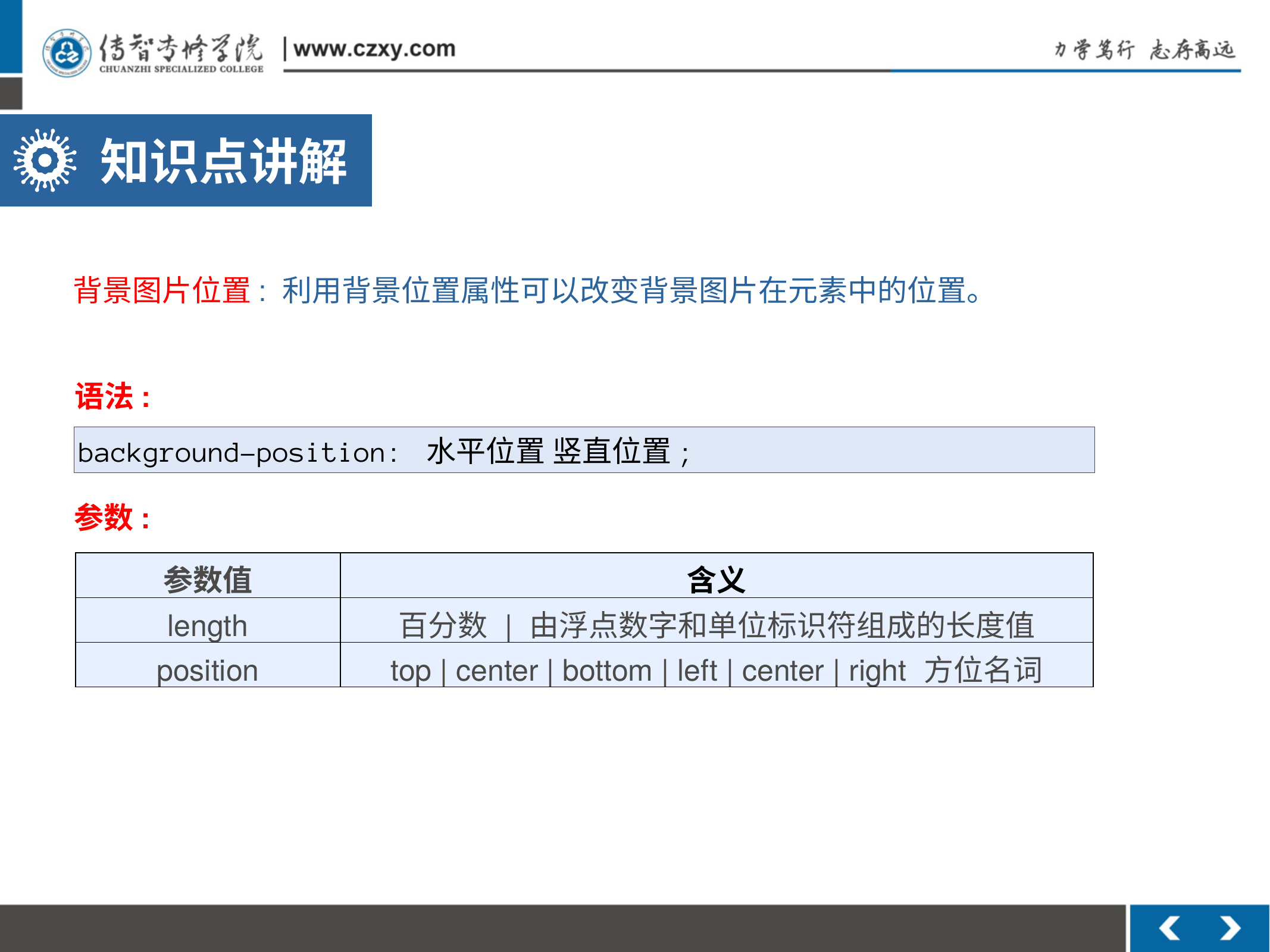

知识点讲解
背景图片位置: 利用背景位置属性可以改变背景图片在元素中的位置。
语法:
background-position: 水平位置 竖直位置;
参数:
| 参数值 | 含义 |
| --- | --- |
| length | 百分数 | 由浮点数字和单位标识符组成的长度值 |
| position | top | center | bottom | left | center | right 方位名词 |